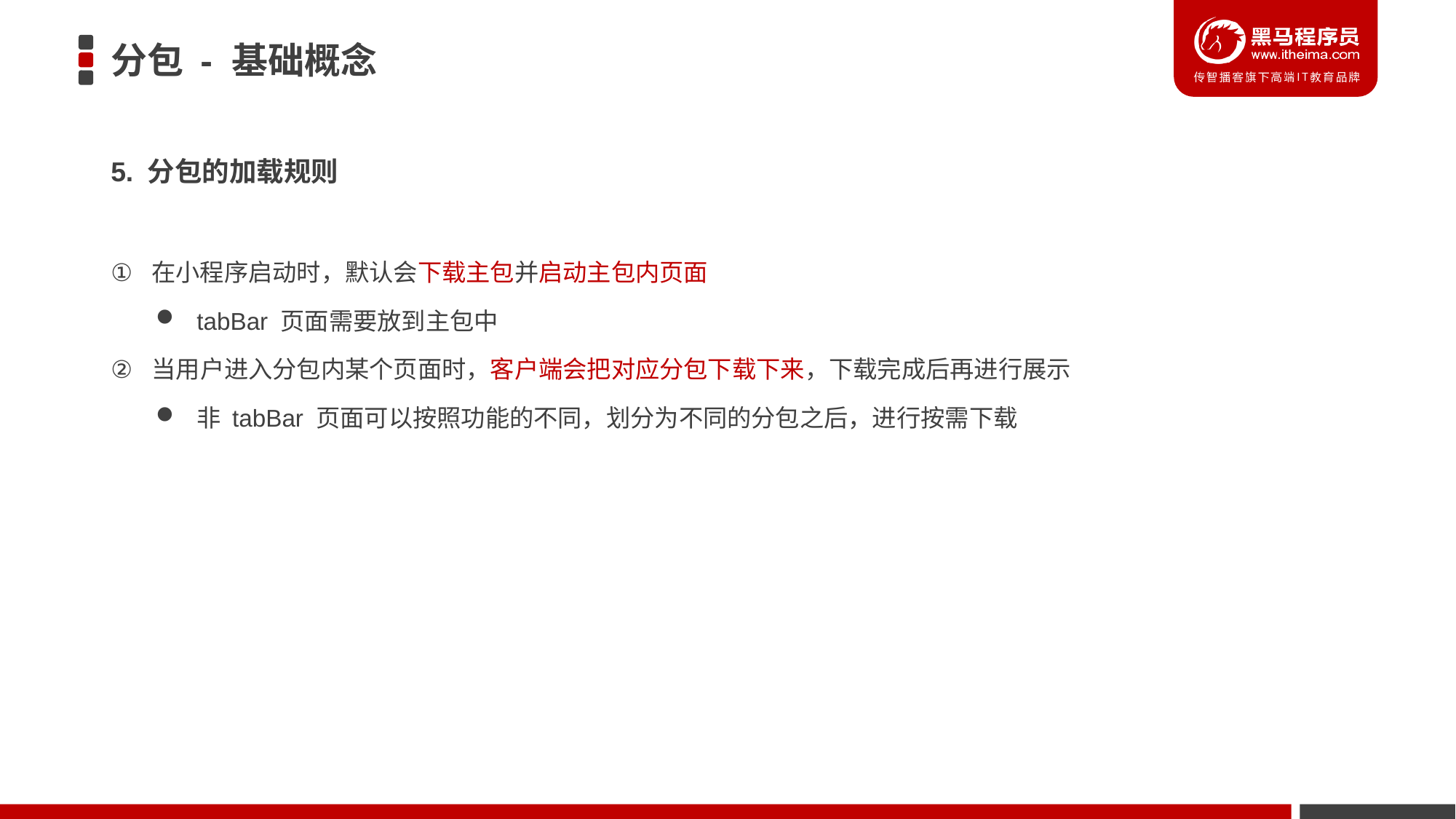

# 分包 - 基础概念
5. 分包的加载规则
在小程序启动时，默认会下载主包并启动主包内页面
tabBar 页面需要放到主包中
当用户进入分包内某个页面时，客户端会把对应分包下载下来，下载完成后再进行展示
非 tabBar 页面可以按照功能的不同，划分为不同的分包之后，进行按需下载